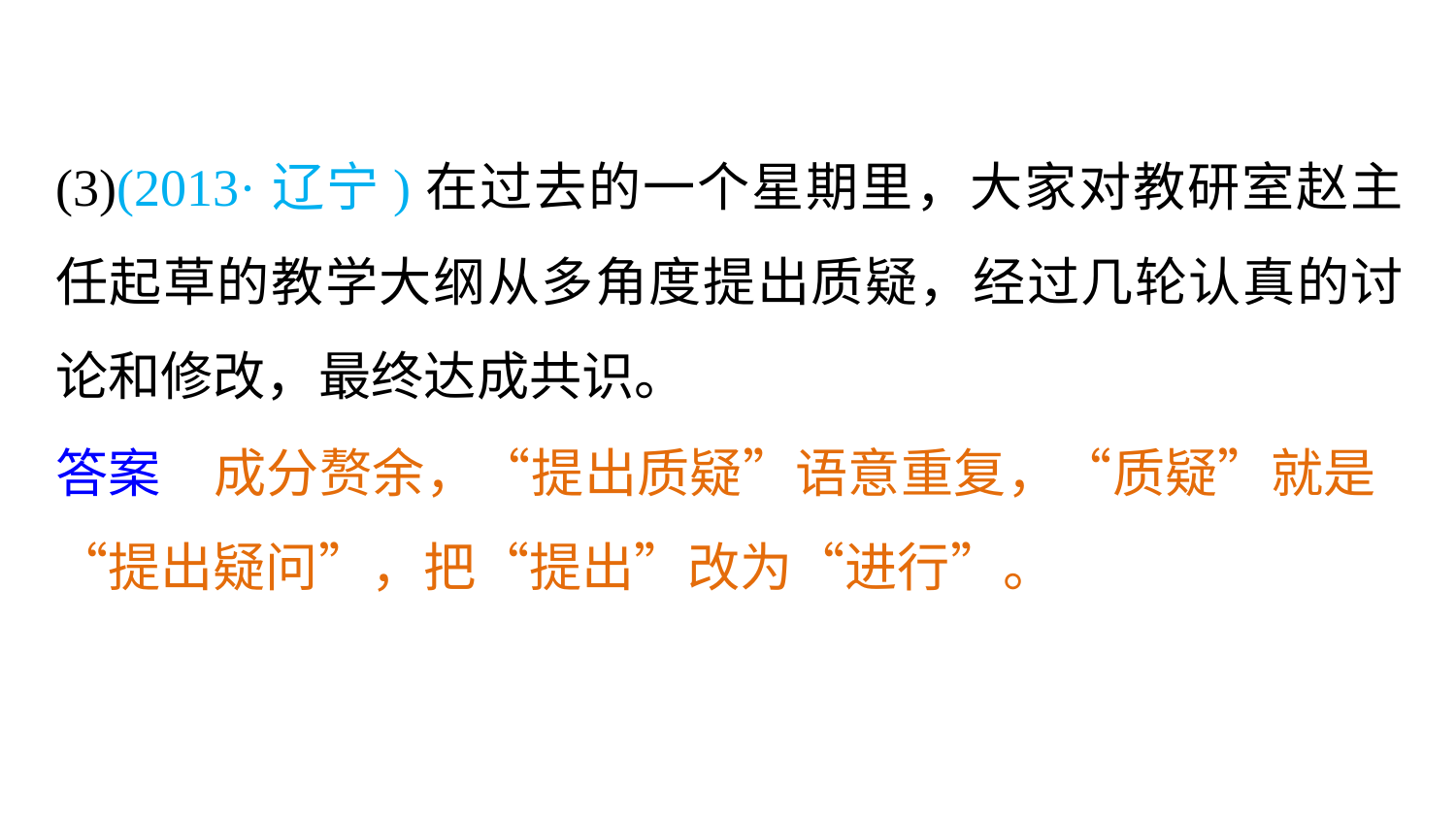

(3)(2013·辽宁)在过去的一个星期里，大家对教研室赵主任起草的教学大纲从多角度提出质疑，经过几轮认真的讨论和修改，最终达成共识。
答案　成分赘余，“提出质疑”语意重复，“质疑”就是“提出疑问”，把“提出”改为“进行”。